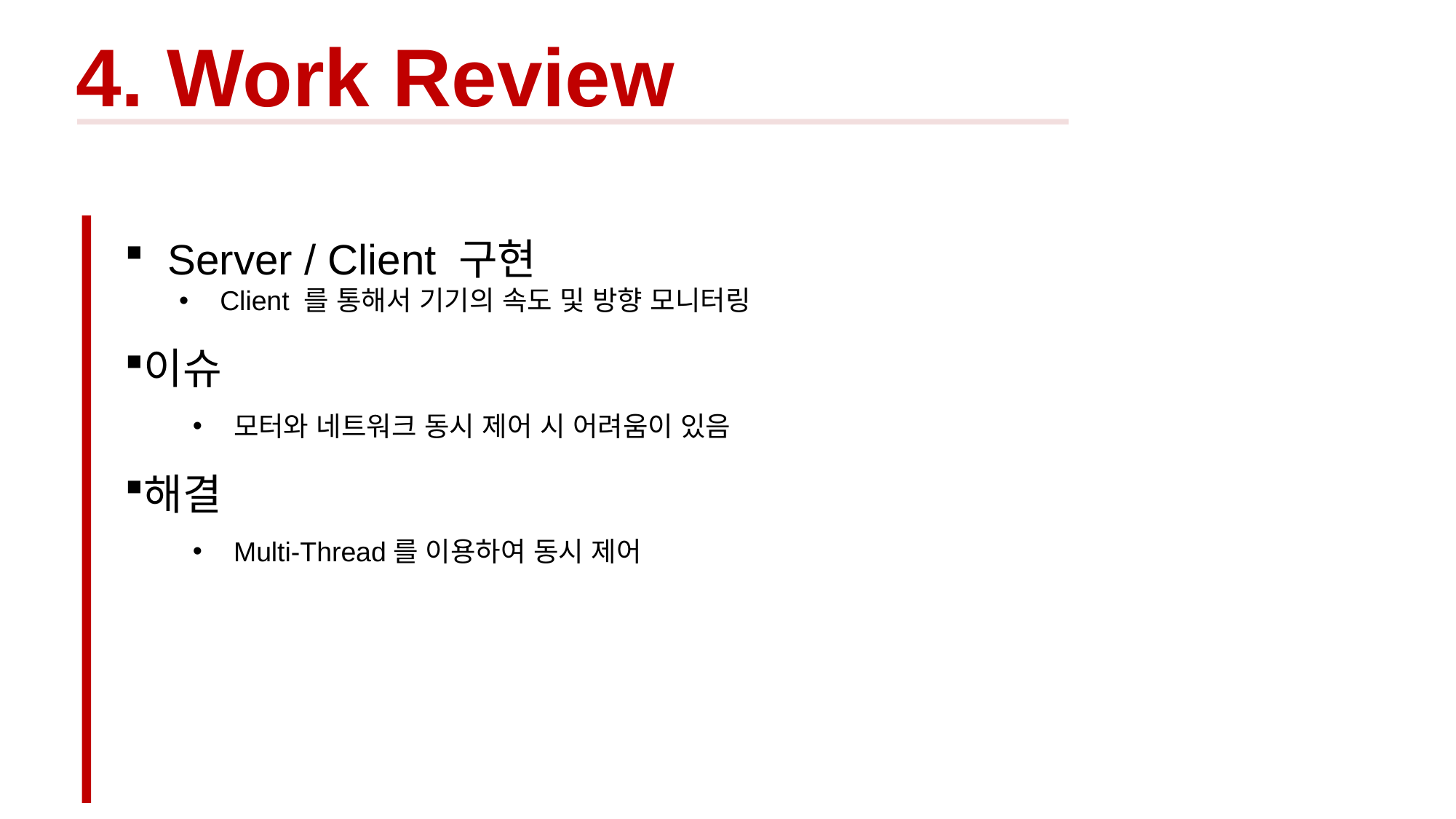

4. Work Review

  Server / Client 구현
Client 를 통해서 기기의 속도 및 방향 모니터링
이슈
모터와 네트워크 동시 제어 시 어려움이 있음
해결
Multi-Thread를 이용하여 동시 제어